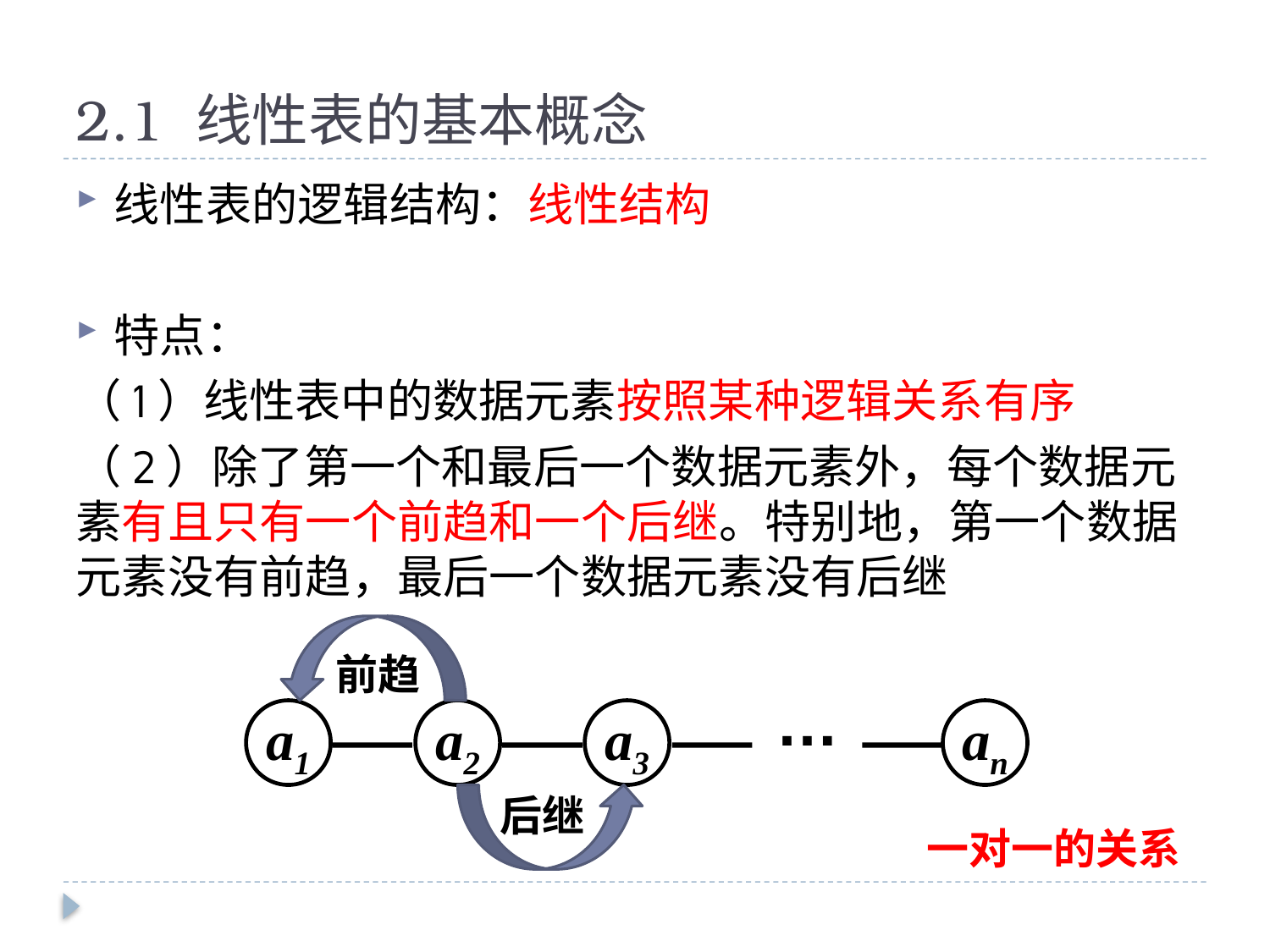

# 2.1 线性表的基本概念
线性表的逻辑结构：线性结构

特点：
（1）线性表中的数据元素按照某种逻辑关系有序
（2）除了第一个和最后一个数据元素外，每个数据元素有且只有一个前趋和一个后继。特别地，第一个数据元素没有前趋，最后一个数据元素没有后继

前趋
…
a1
a2
a3
an

后继

一对一的关系